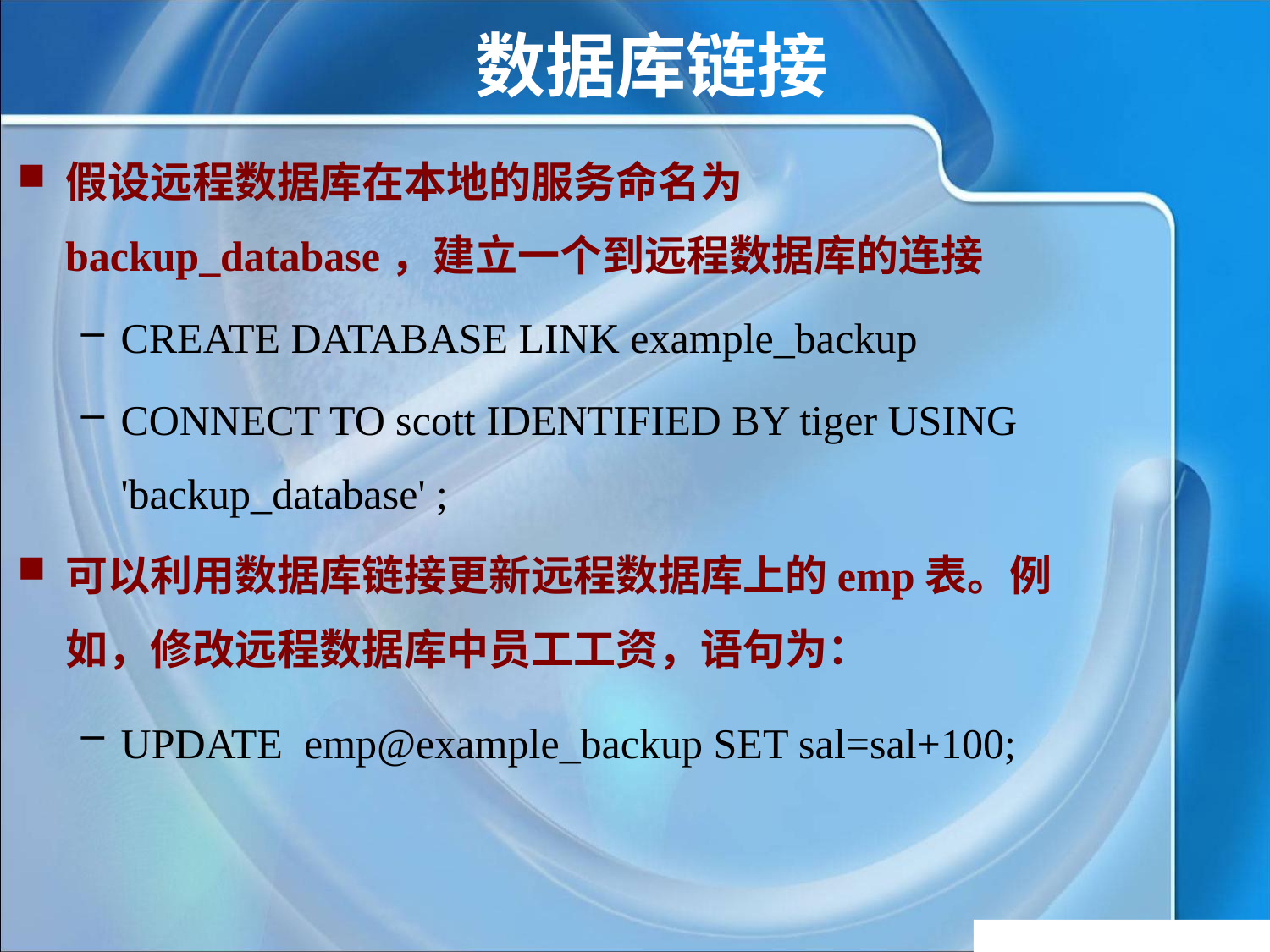

# 数据库链接
假设远程数据库在本地的服务命名为backup_database，建立一个到远程数据库的连接
CREATE DATABASE LINK example_backup
CONNECT TO scott IDENTIFIED BY tiger USING 'backup_database' ;
可以利用数据库链接更新远程数据库上的emp表。例如，修改远程数据库中员工工资，语句为：
UPDATE  emp@example_backup SET sal=sal+100;
178